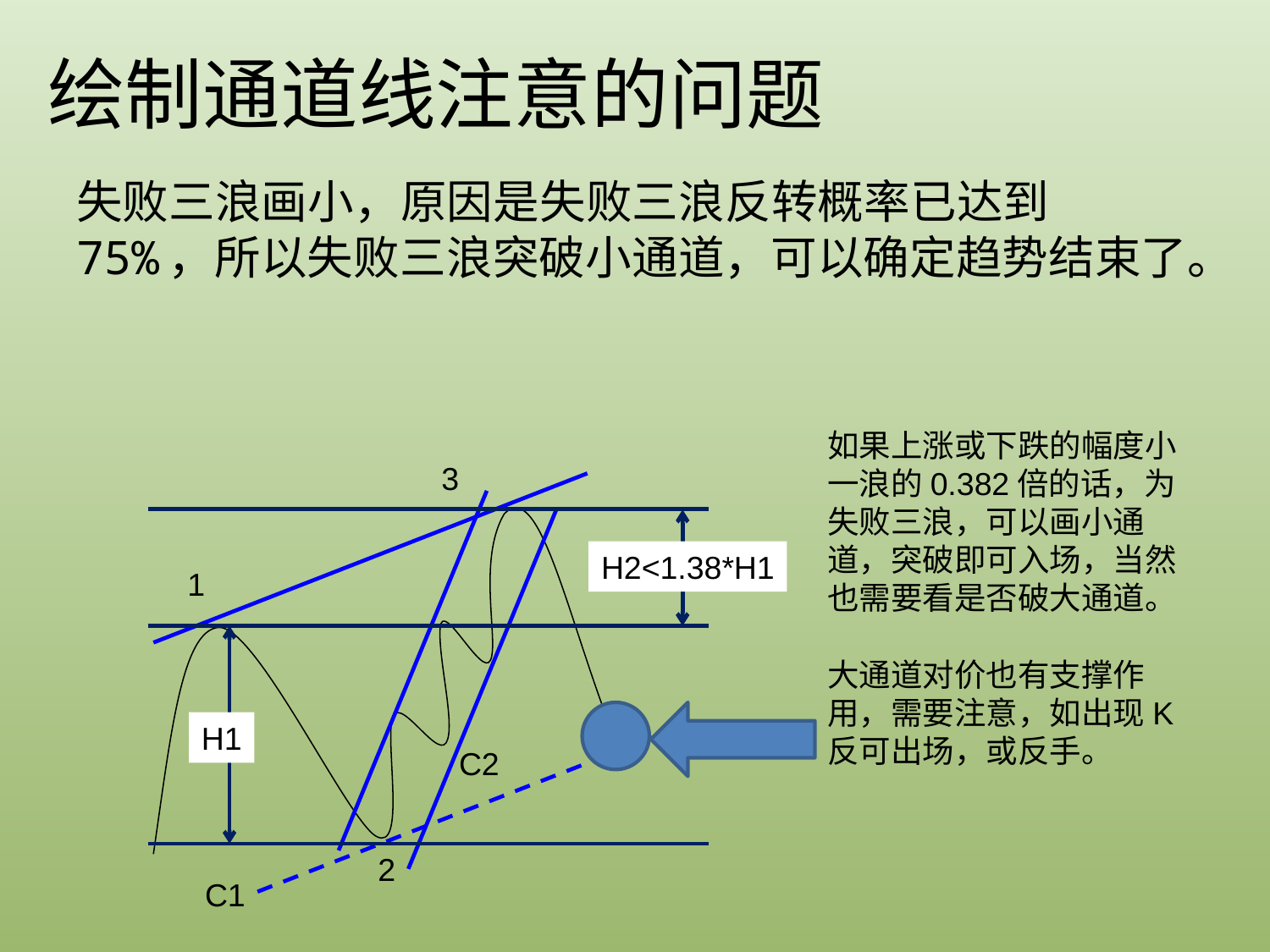

绘制通道线注意的问题
失败三浪画小，原因是失败三浪反转概率已达到75%，所以失败三浪突破小通道，可以确定趋势结束了。
如果上涨或下跌的幅度小一浪的0.382倍的话，为失败三浪，可以画小通道，突破即可入场，当然也需要看是否破大通道。
3

H2<1.38*H1
1
大通道对价也有支撑作用，需要注意，如出现K反可出场，或反手。

H1

C2
2
C1